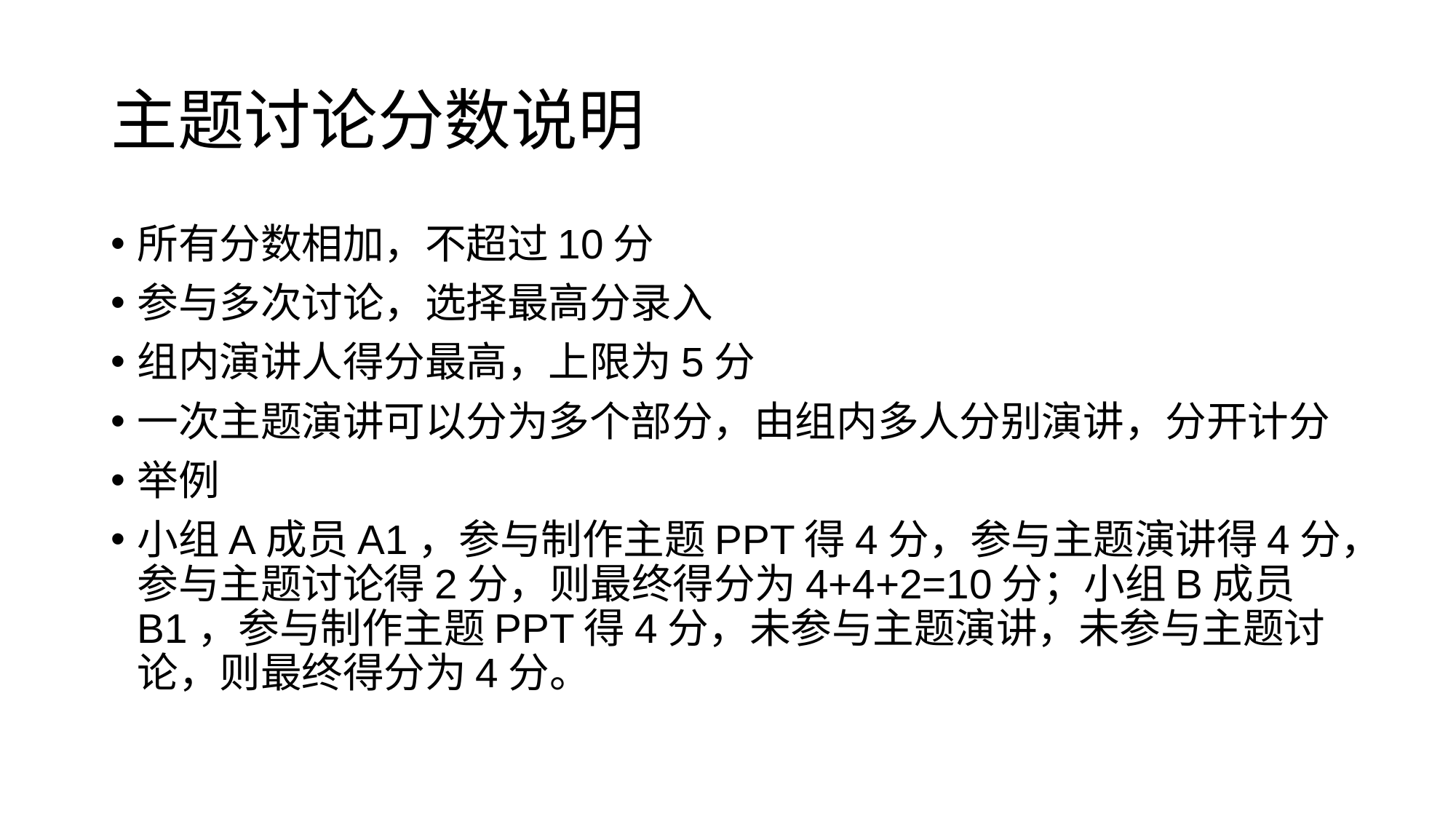

# 主题讨论分数说明
所有分数相加，不超过10分
参与多次讨论，选择最高分录入
组内演讲人得分最高，上限为5分
一次主题演讲可以分为多个部分，由组内多人分别演讲，分开计分
举例
小组A成员A1，参与制作主题PPT得4分，参与主题演讲得4分，参与主题讨论得2分，则最终得分为4+4+2=10分；小组B成员B1，参与制作主题PPT得4分，未参与主题演讲，未参与主题讨论，则最终得分为4分。